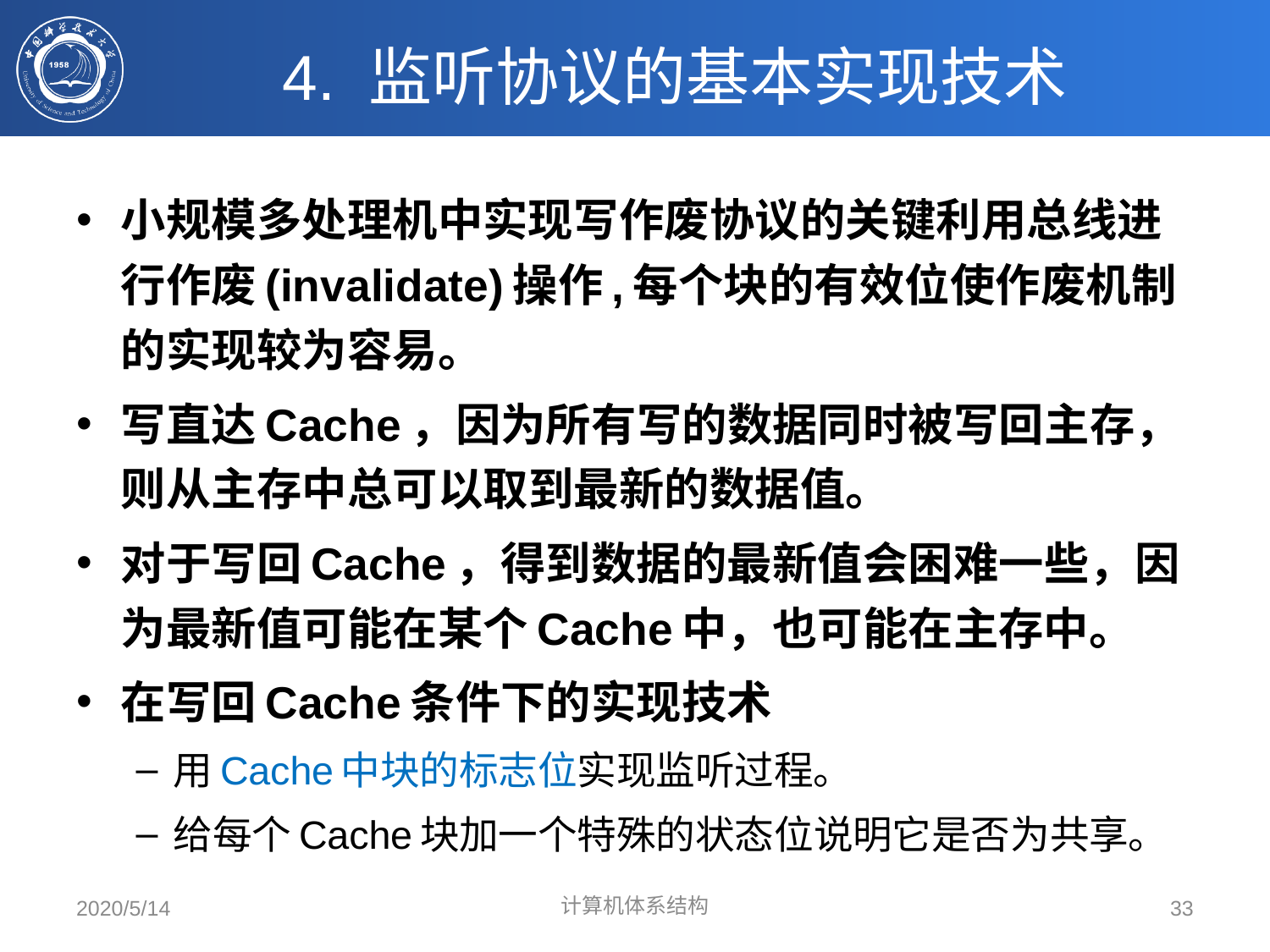

# 4. 监听协议的基本实现技术
小规模多处理机中实现写作废协议的关键利用总线进行作废(invalidate)操作,每个块的有效位使作废机制的实现较为容易。
写直达Cache，因为所有写的数据同时被写回主存，则从主存中总可以取到最新的数据值。
对于写回Cache，得到数据的最新值会困难一些，因为最新值可能在某个Cache中，也可能在主存中。
在写回Cache条件下的实现技术
用Cache中块的标志位实现监听过程。
给每个Cache块加一个特殊的状态位说明它是否为共享。

2020/5/14
计算机体系结构
33